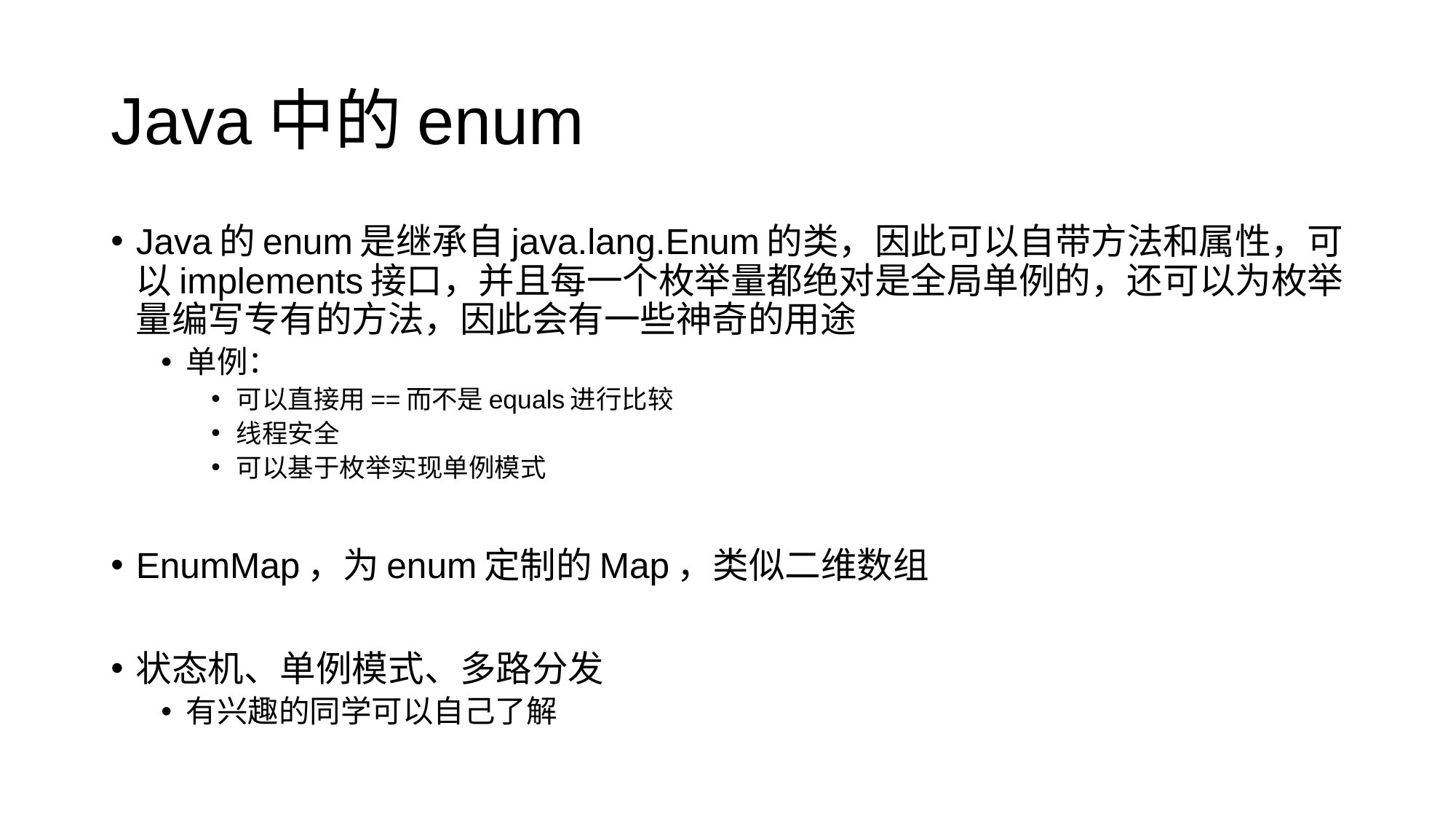

# Java中的enum
Java的enum是继承自java.lang.Enum的类，因此可以自带方法和属性，可以implements接口，并且每一个枚举量都绝对是全局单例的，还可以为枚举量编写专有的方法，因此会有一些神奇的用途
单例：
可以直接用==而不是equals进行比较
线程安全
可以基于枚举实现单例模式

EnumMap，为enum定制的Map，类似二维数组

状态机、单例模式、多路分发
有兴趣的同学可以自己了解